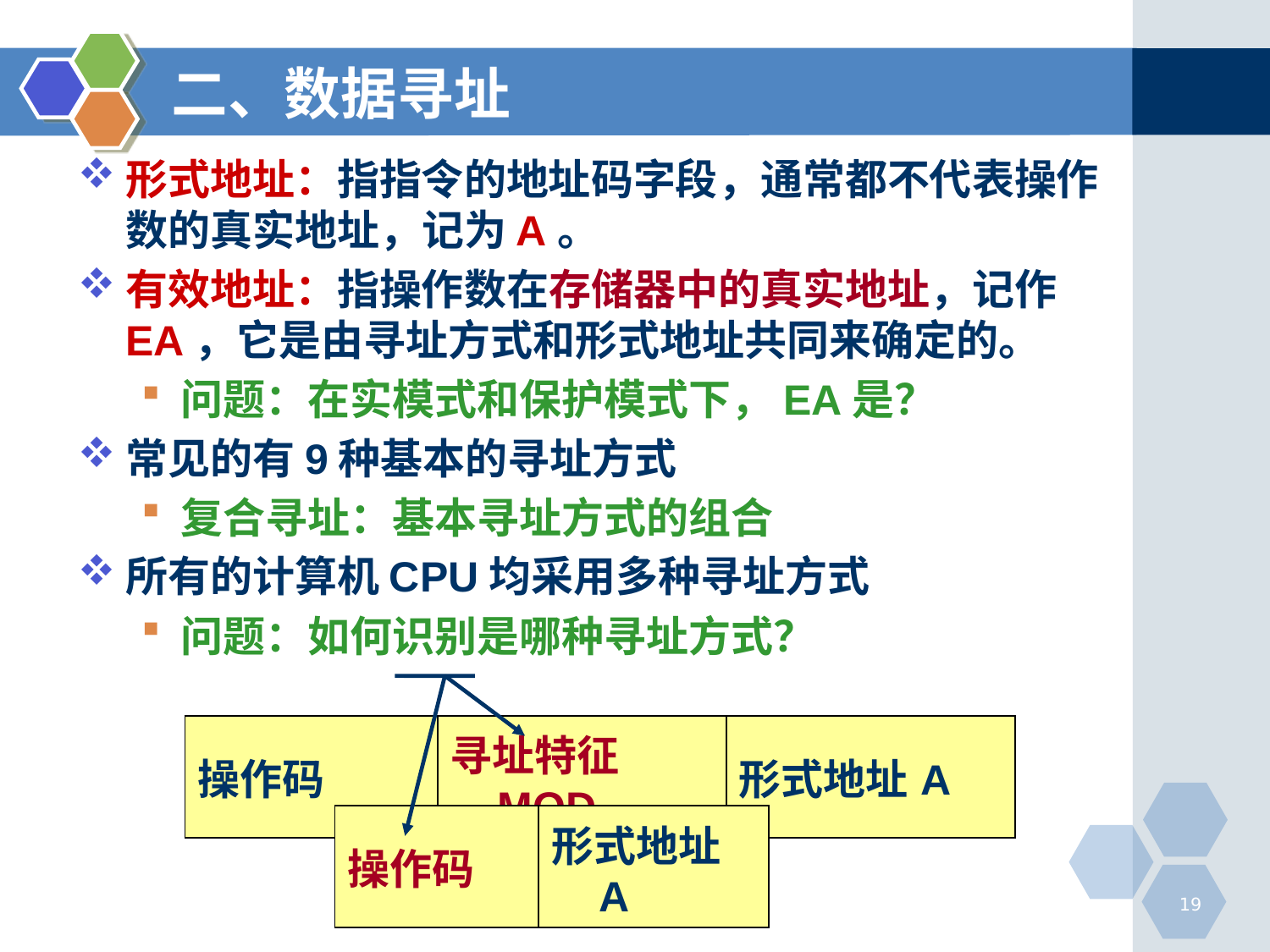

# 二、数据寻址
形式地址：指指令的地址码字段，通常都不代表操作数的真实地址，记为A。
有效地址：指操作数在存储器中的真实地址，记作EA，它是由寻址方式和形式地址共同来确定的。
问题：在实模式和保护模式下，EA是？
常见的有9种基本的寻址方式
复合寻址：基本寻址方式的组合
所有的计算机CPU均采用多种寻址方式
问题：如何识别是哪种寻址方式？

| 操作码 | 寻址特征MOD | 形式地址A |
| --- | --- | --- |
| 操作码 | 形式地址A |
| --- | --- |
19